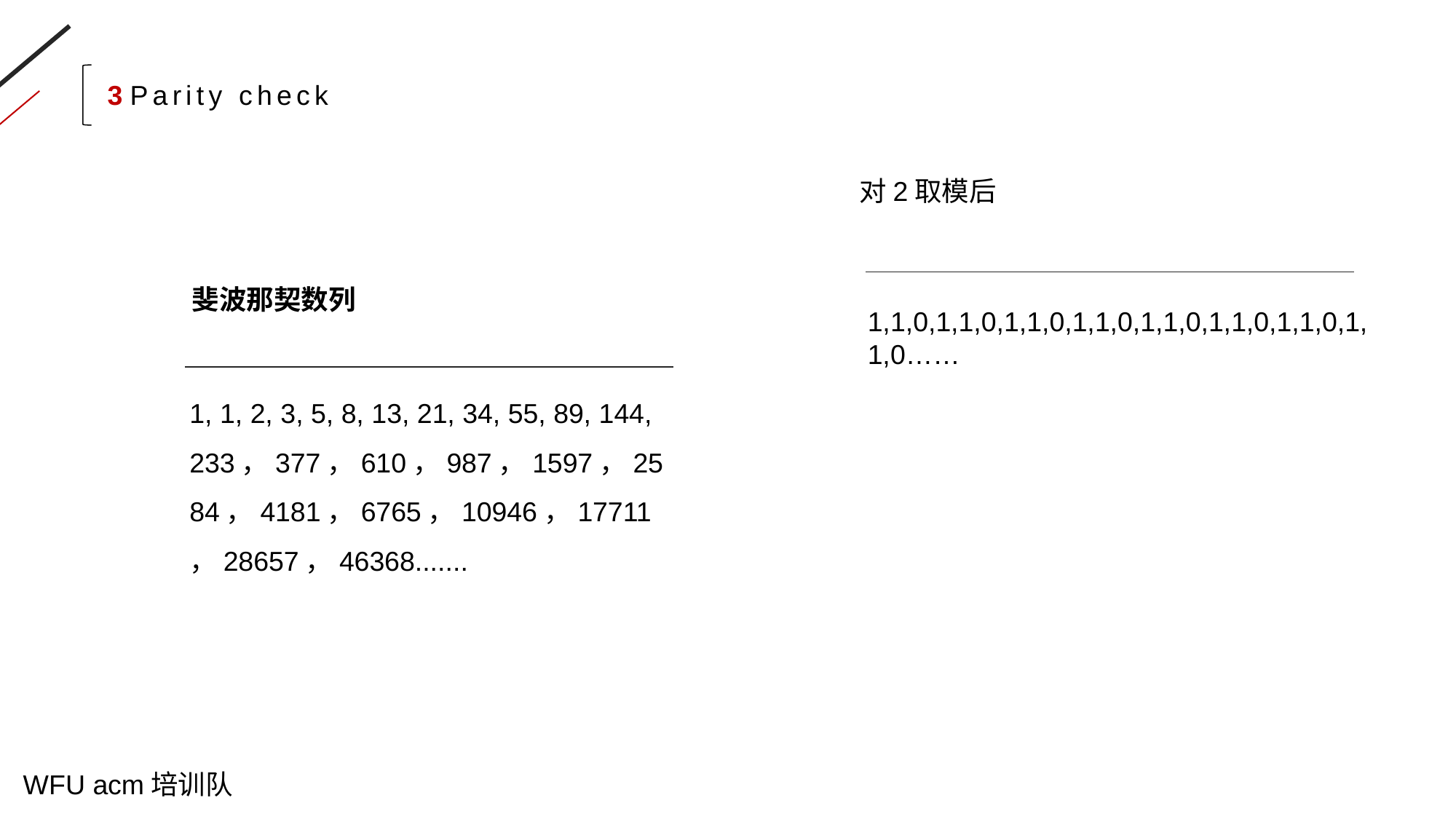

3 Parity check
对2取模后
1,1,0,1,1,0,1,1,0,1,1,0,1,1,0,1,1,0,1,1,0,1,1,0……

斐波那契数列
1, 1, 2, 3, 5, 8, 13, 21, 34, 55, 89, 144, 233，377，610，987，1597，2584，4181，6765，10946，17711，28657，46368.......
WFU acm培训队